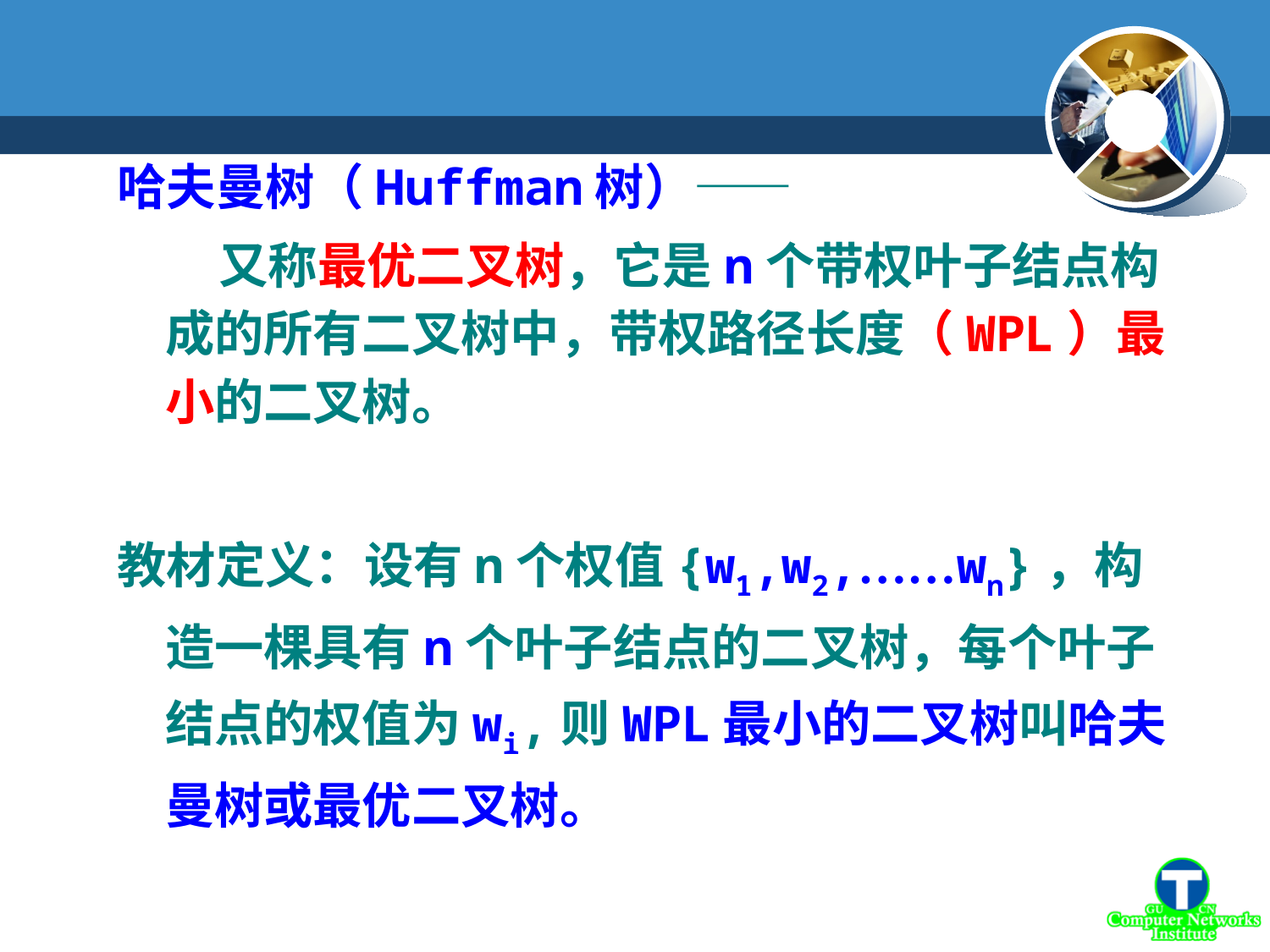

哈夫曼树（Huffman树）——
        又称最优二叉树，它是n个带权叶子结点构成的所有二叉树中，带权路径长度（WPL）最小的二叉树。

教材定义：设有n个权值{w1,w2,……wn}，构造一棵具有n个叶子结点的二叉树，每个叶子结点的权值为wi,则WPL最小的二叉树叫哈夫曼树或最优二叉树。
121